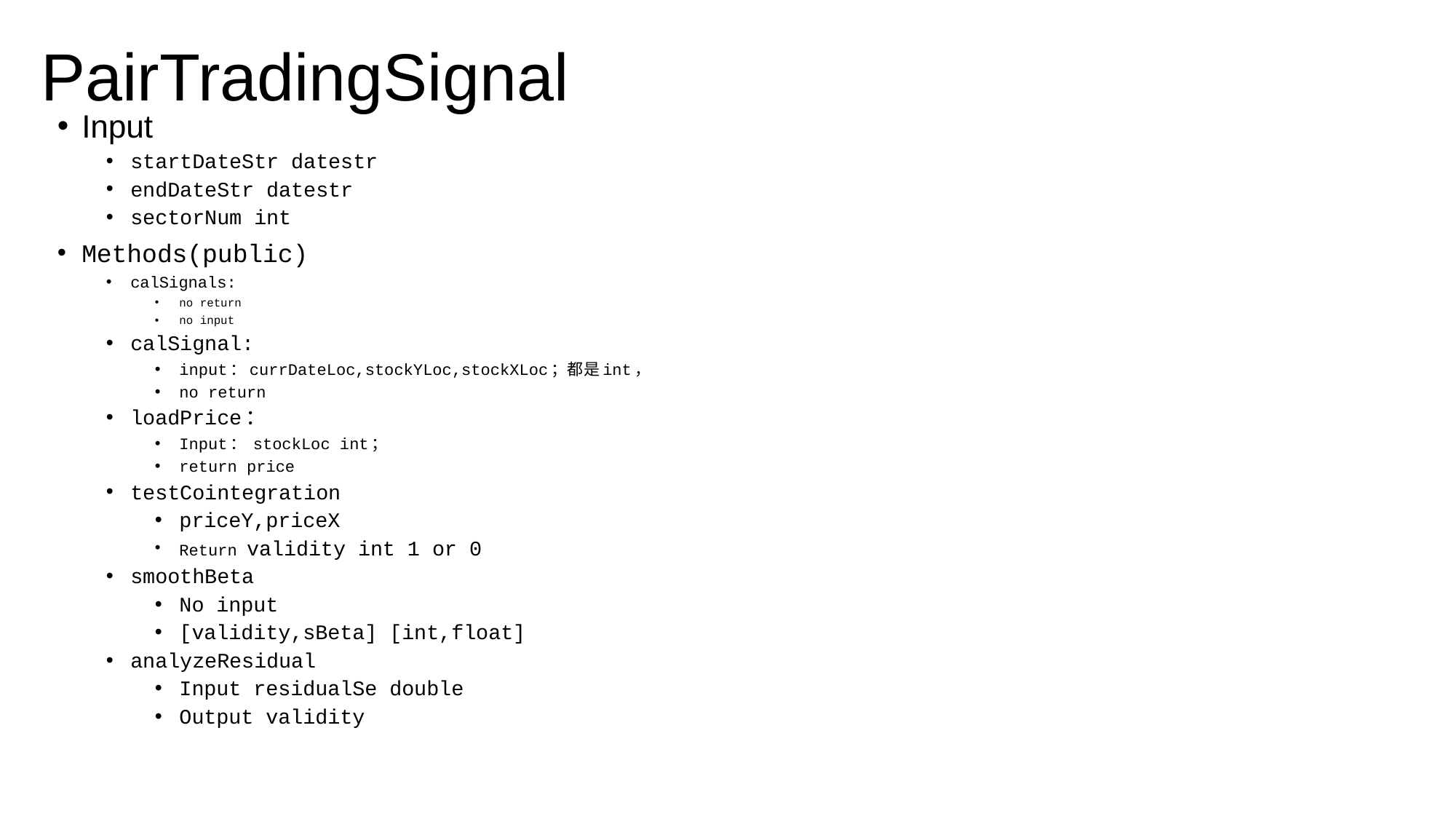

# PairTradingSignal
Input
startDateStr datestr
endDateStr datestr
sectorNum int
Methods(public)
calSignals:
no return
no input
calSignal:
input：currDateLoc,stockYLoc,stockXLoc；都是int，
no return
loadPrice：
Input： stockLoc int；
return price
testCointegration
priceY,priceX
Return validity int 1 or 0
smoothBeta
No input
[validity,sBeta] [int,float]
analyzeResidual
Input residualSe double
Output validity